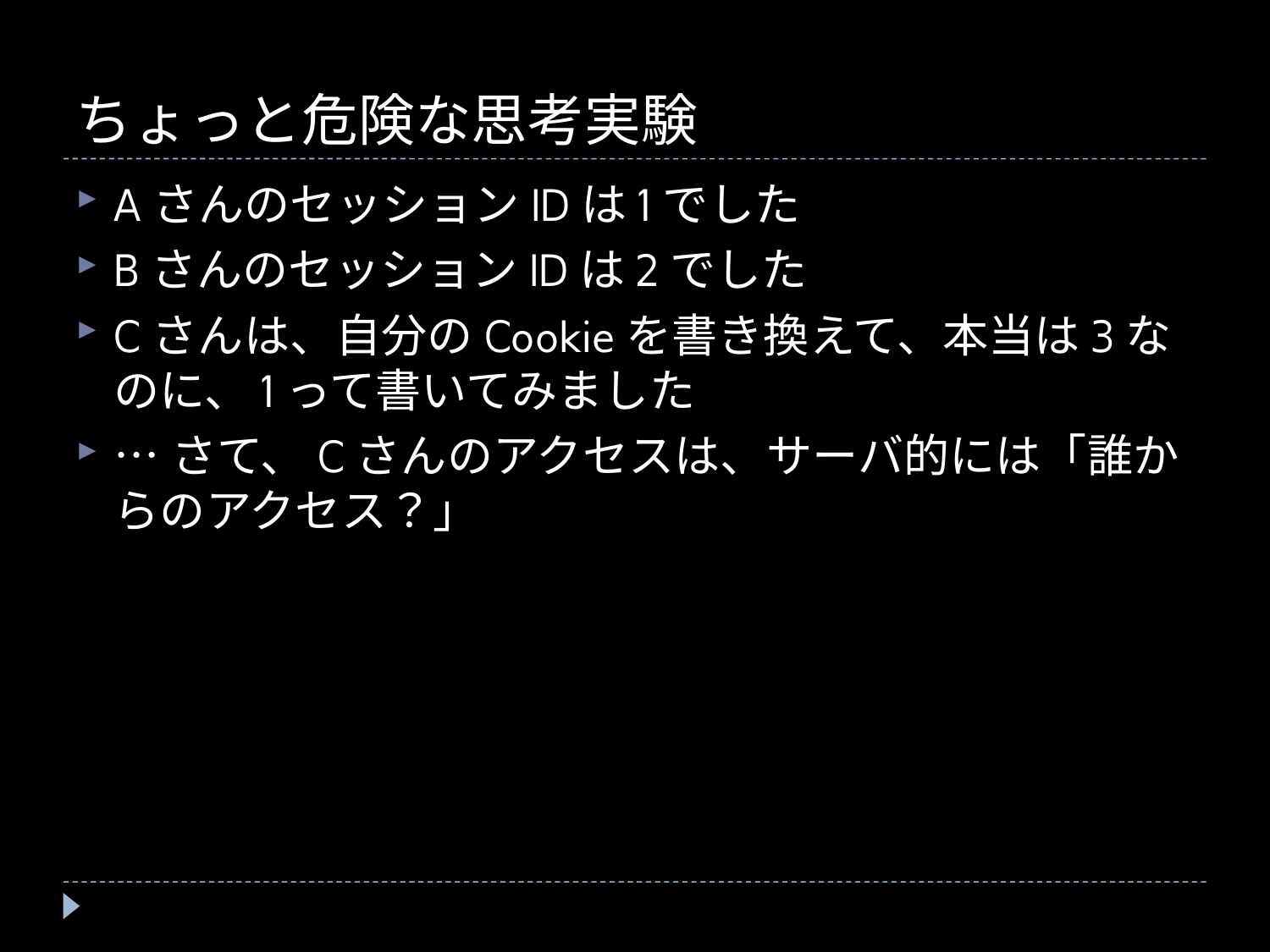

# ちょっと危険な思考実験
AさんのセッションIDは1でした
BさんのセッションIDは2でした
Cさんは、自分のCookieを書き換えて、本当は3なのに、1って書いてみました
…さて、Cさんのアクセスは、サーバ的には「誰からのアクセス？」